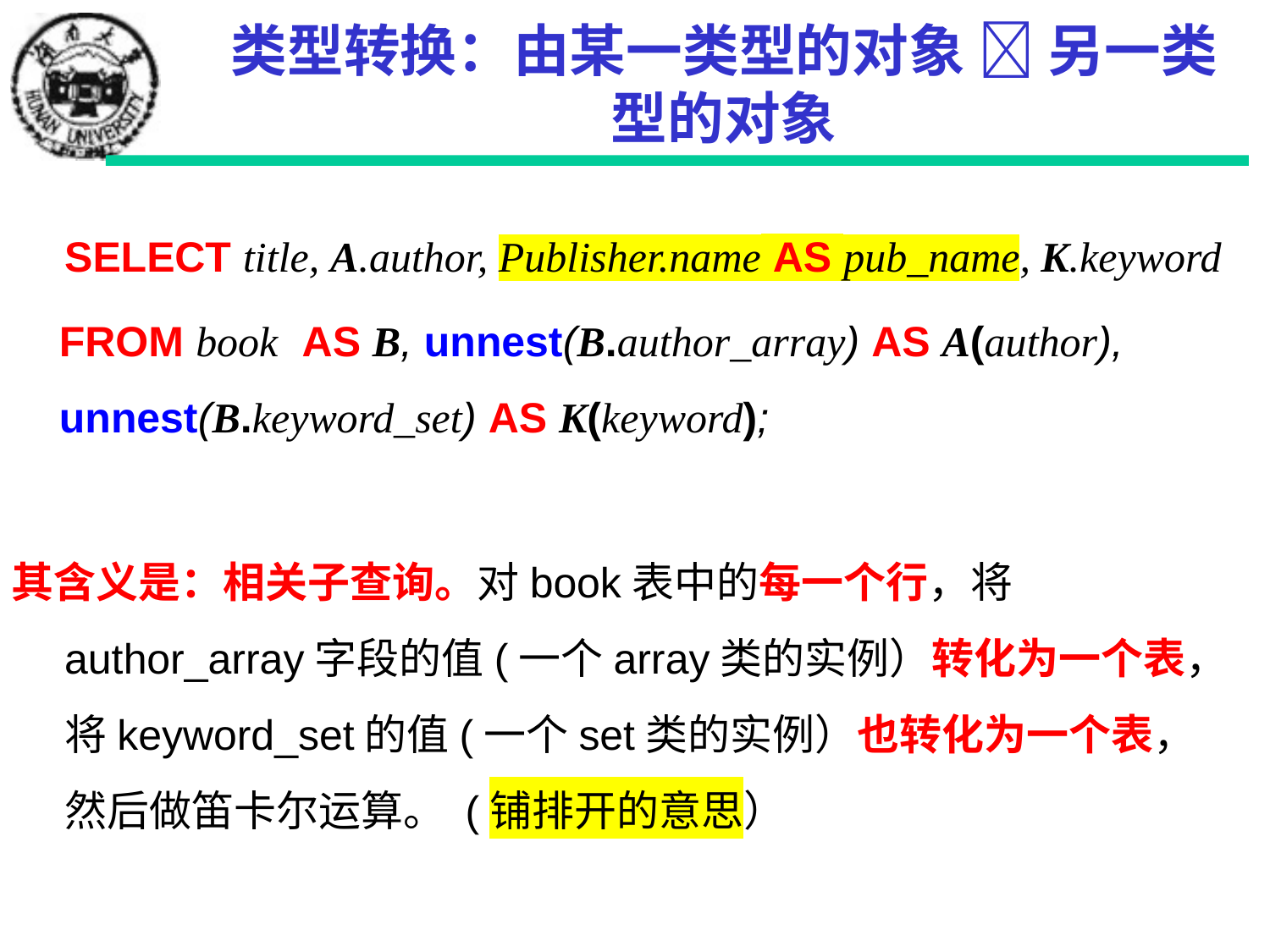

# 类型转换：由某一类型的对象 ⇒ 另一类型的对象
SELECT title, A.author, Publisher.name AS pub_name, K.keyword
FROM book  AS B, unnest(B.author_array) AS A(author), unnest(B.keyword_set) AS K(keyword);

其含义是：相关子查询。对book表中的每一个行，将author_array字段的值(一个array类的实例）转化为一个表，将keyword_set的值(一个set类的实例）也转化为一个表，然后做笛卡尔运算。 (铺排开的意思）